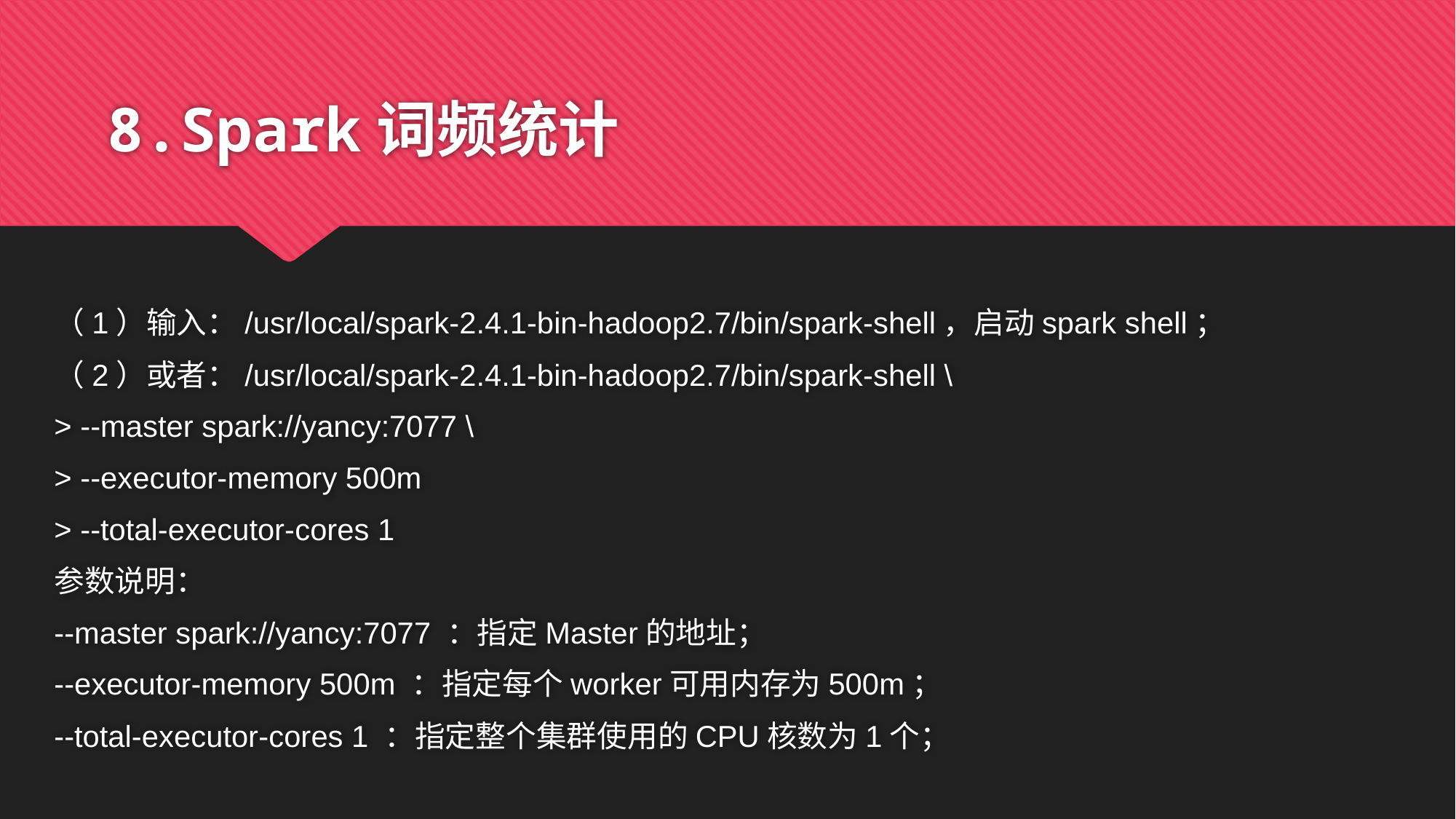

# 8.Spark词频统计
（1）输入：/usr/local/spark-2.4.1-bin-hadoop2.7/bin/spark-shell，启动spark shell；
（2）或者：/usr/local/spark-2.4.1-bin-hadoop2.7/bin/spark-shell \
> --master spark://yancy:7077 \
> --executor-memory 500m
> --total-executor-cores 1
参数说明：
--master spark://yancy:7077 ：指定Master的地址；
--executor-memory 500m ：指定每个worker可用内存为500m；
--total-executor-cores 1 ：指定整个集群使用的CPU核数为1个；